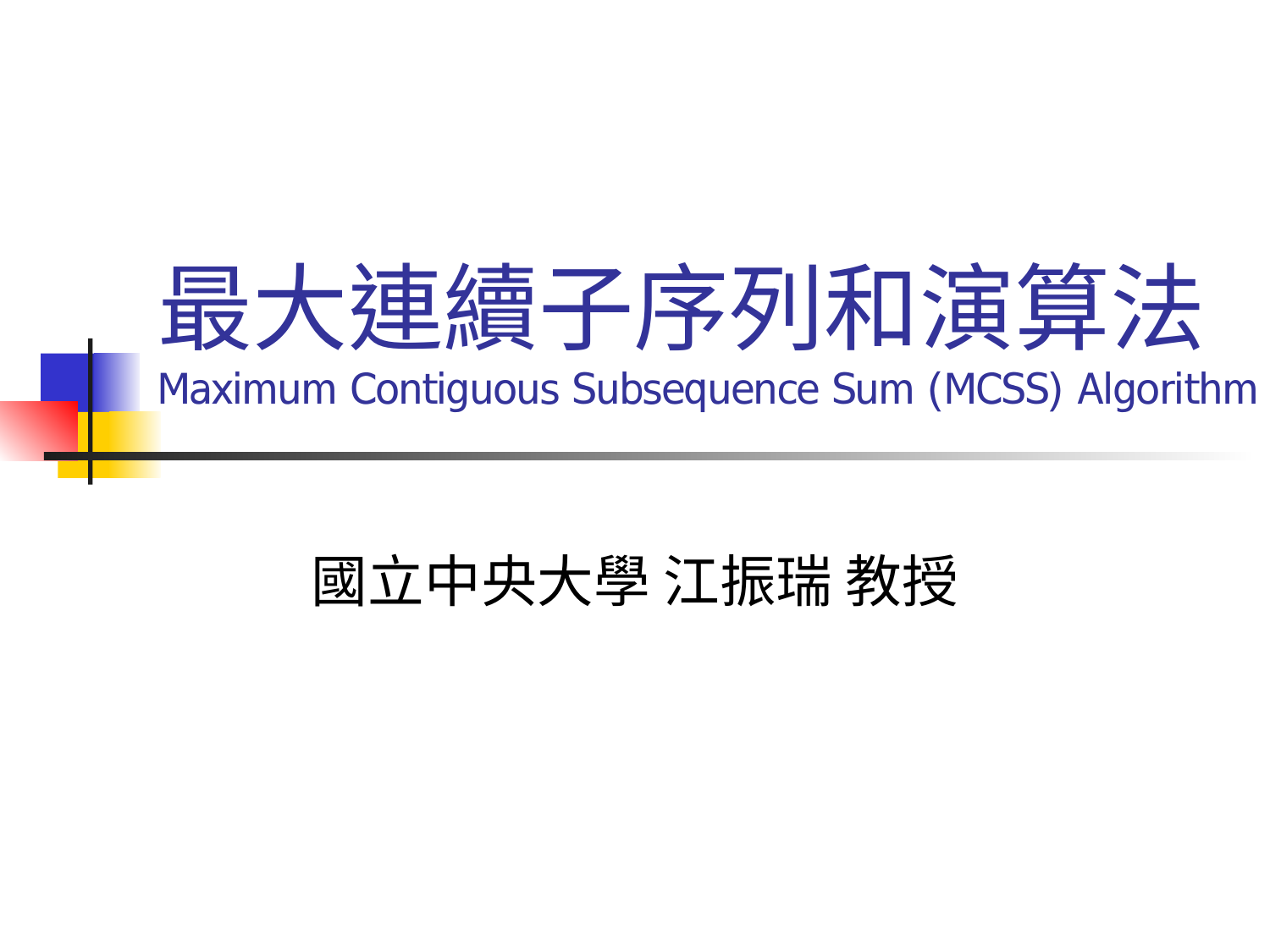

# 最大連續子序列和演算法 Maximum Contiguous Subsequence Sum (MCSS) Algorithm
國立中央大學 江振瑞 教授